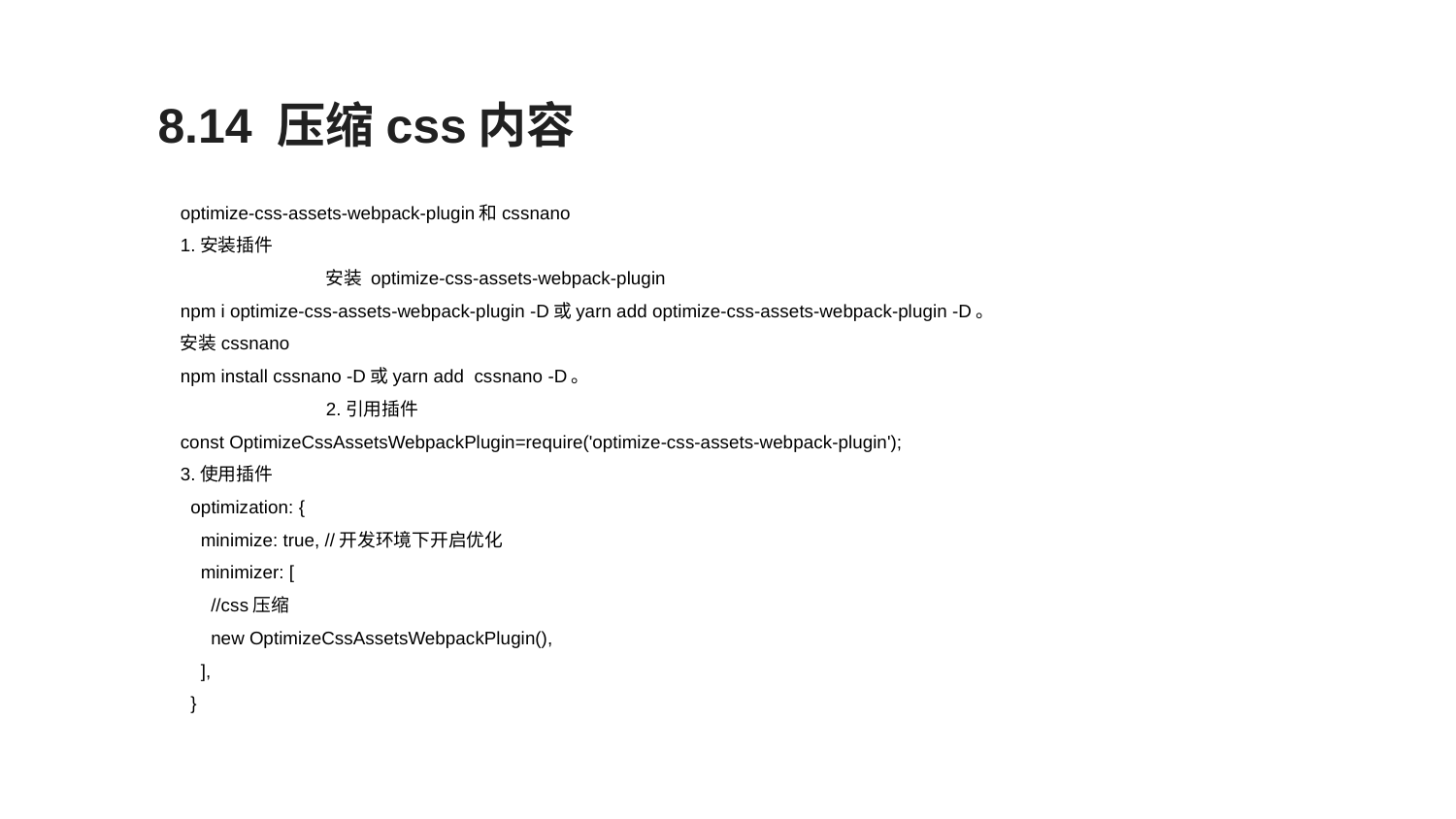

8.14 压缩css内容
optimize-css-assets-webpack-plugin和cssnano
1.安装插件
	安装 optimize-css-assets-webpack-plugin
npm i optimize-css-assets-webpack-plugin -D或yarn add optimize-css-assets-webpack-plugin -D。
安装cssnano
npm install cssnano -D或yarn add  cssnano -D。
	2.引用插件
const OptimizeCssAssetsWebpackPlugin=require('optimize-css-assets-webpack-plugin');
3.使用插件
  optimization: {
    minimize: true, //开发环境下开启优化
    minimizer: [
      //css压缩
      new OptimizeCssAssetsWebpackPlugin(),
    ],
  }